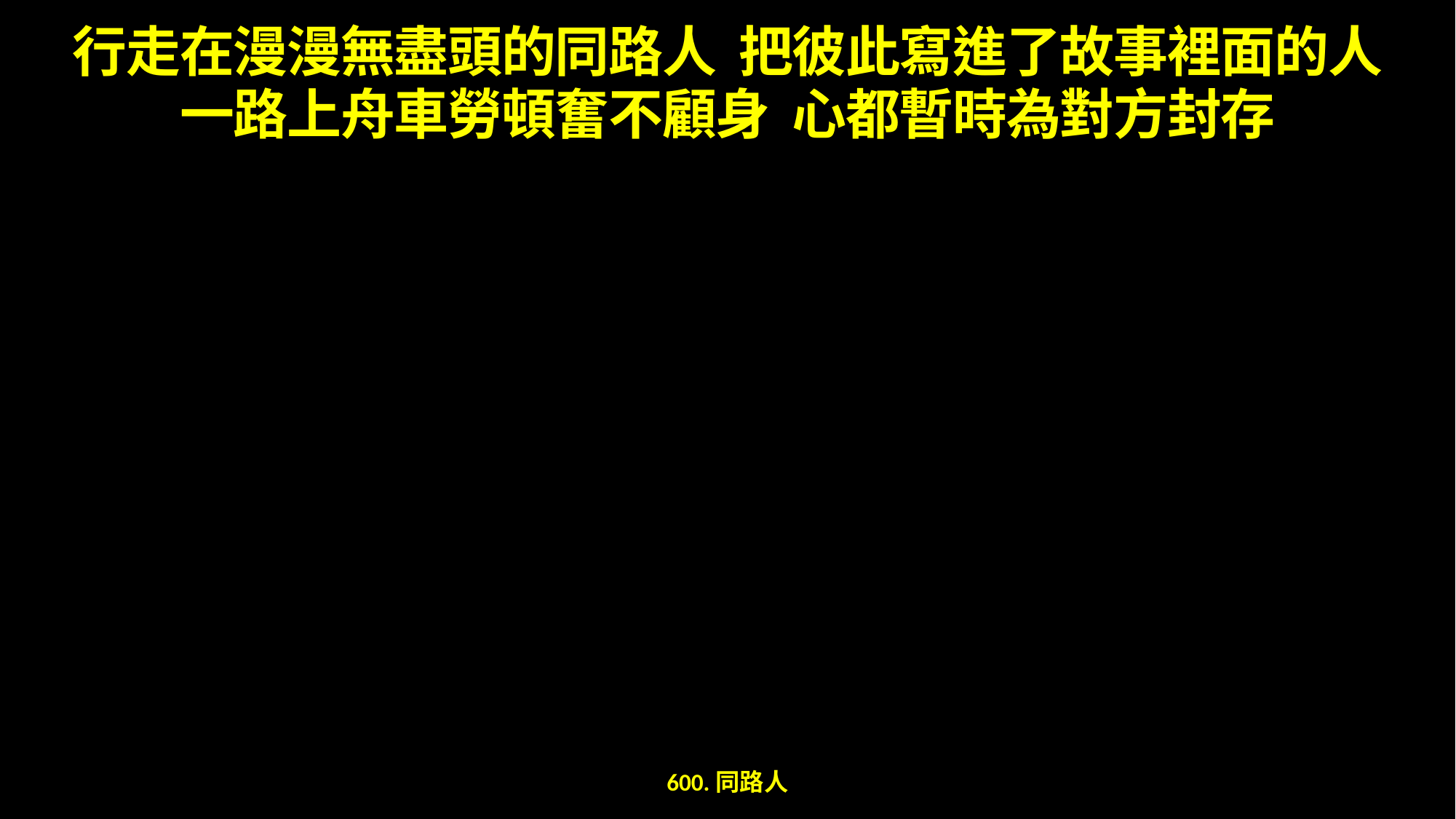

行走在漫漫無盡頭的同路人  把彼此寫進了故事裡面的人
一路上舟車勞頓奮不顧身  心都暫時為對方封存
600.同路人